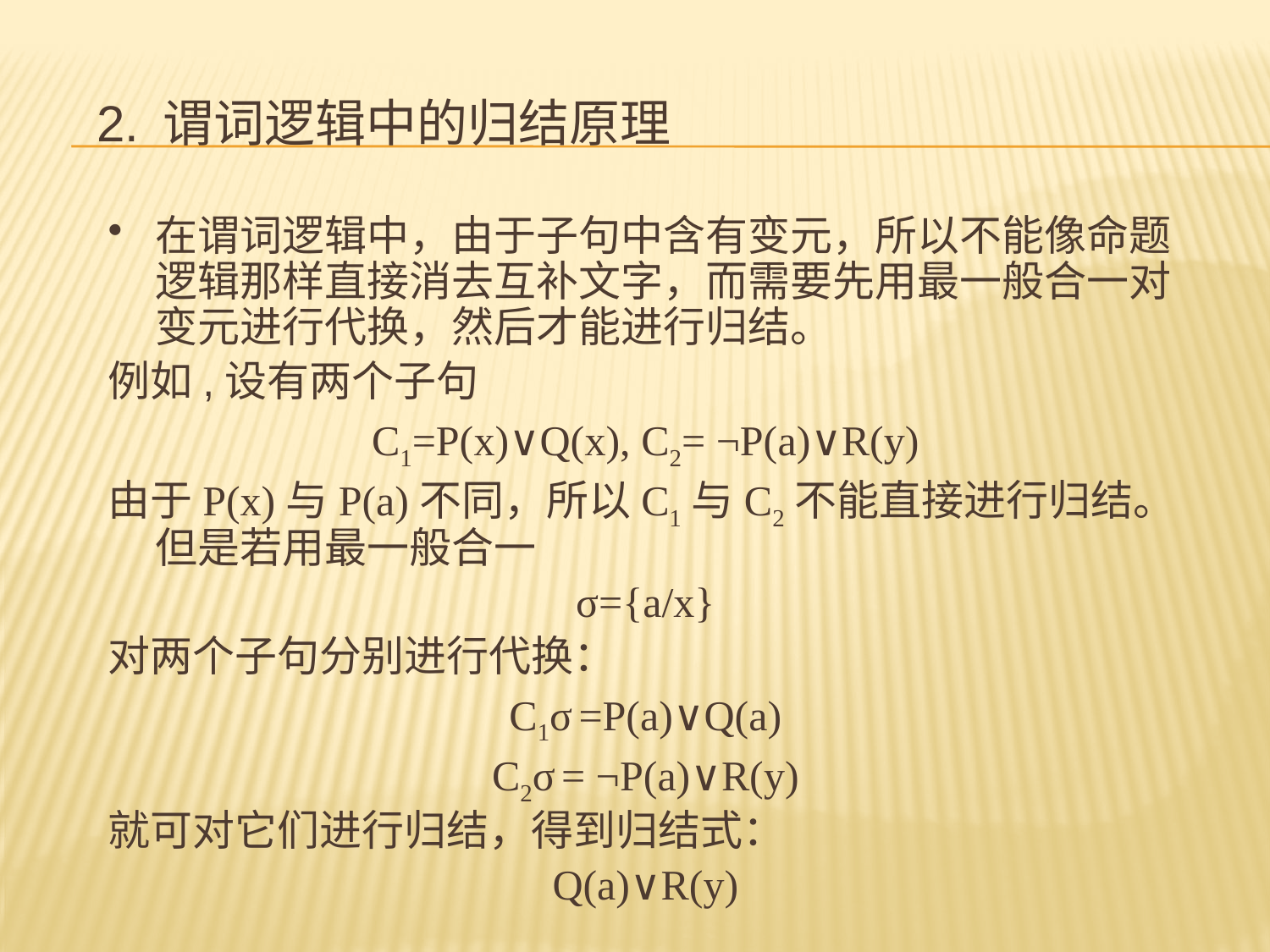

# 2. 谓词逻辑中的归结原理
在谓词逻辑中，由于子句中含有变元，所以不能像命题逻辑那样直接消去互补文字，而需要先用最一般合一对变元进行代换，然后才能进行归结。
例如,设有两个子句
C1=P(x)∨Q(x), C2= ¬P(a)∨R(y)
由于P(x)与P(a)不同，所以C1与C2不能直接进行归结。但是若用最一般合一
σ={a/x}
对两个子句分别进行代换：
C1σ =P(a)∨Q(a)
C2σ = ¬P(a)∨R(y)
就可对它们进行归结，得到归结式：
Q(a)∨R(y)
33